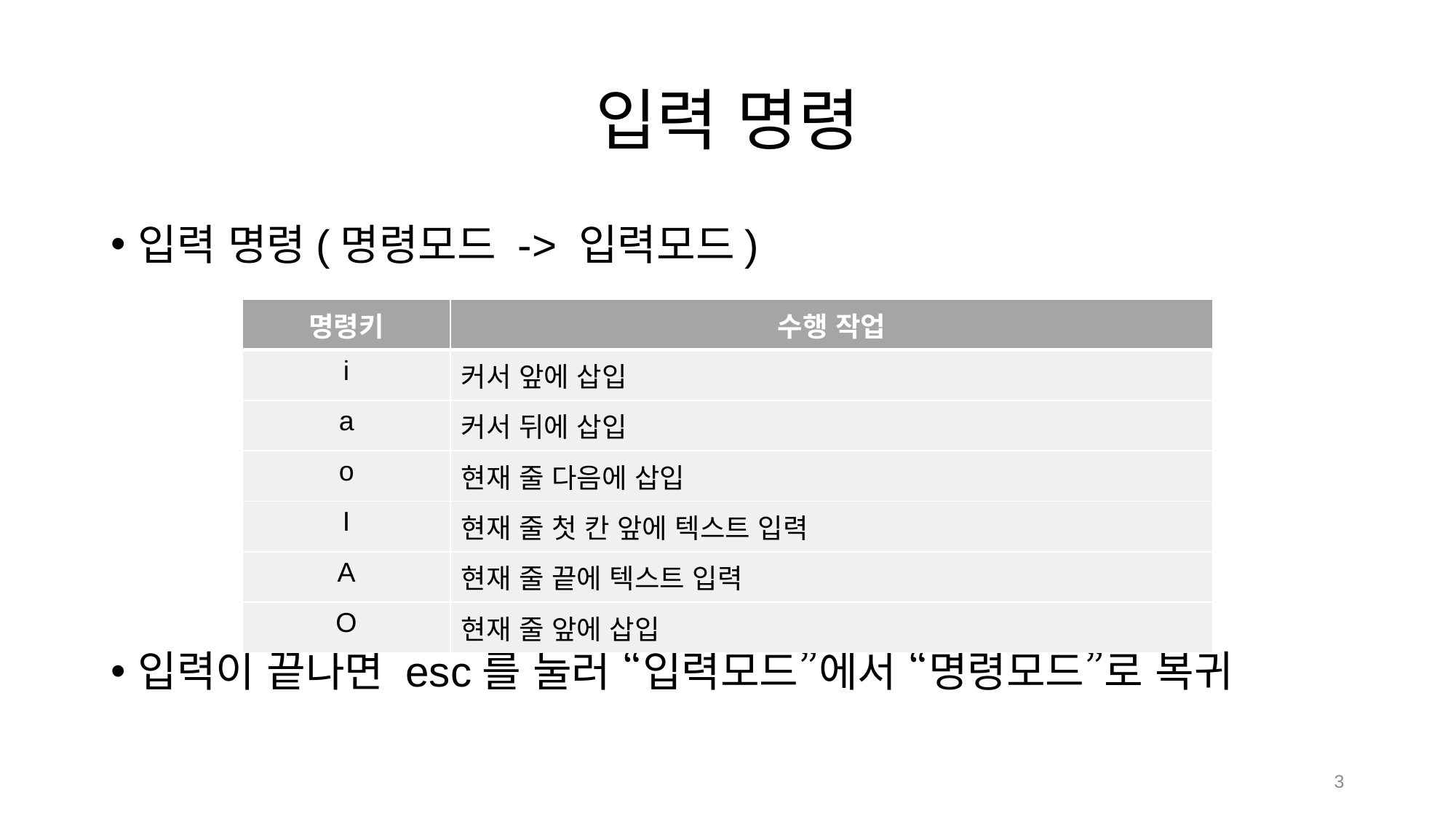

# 입력 명령
입력 명령(명령모드 -> 입력모드)

입력이 끝나면 esc를 눌러 “입력모드”에서 “명령모드”로 복귀
| 명령키 | 수행 작업 |
| --- | --- |
| i | 커서 앞에 삽입 |
| a | 커서 뒤에 삽입 |
| o | 현재 줄 다음에 삽입 |
| I | 현재 줄 첫 칸 앞에 텍스트 입력 |
| A | 현재 줄 끝에 텍스트 입력 |
| O | 현재 줄 앞에 삽입 |
3